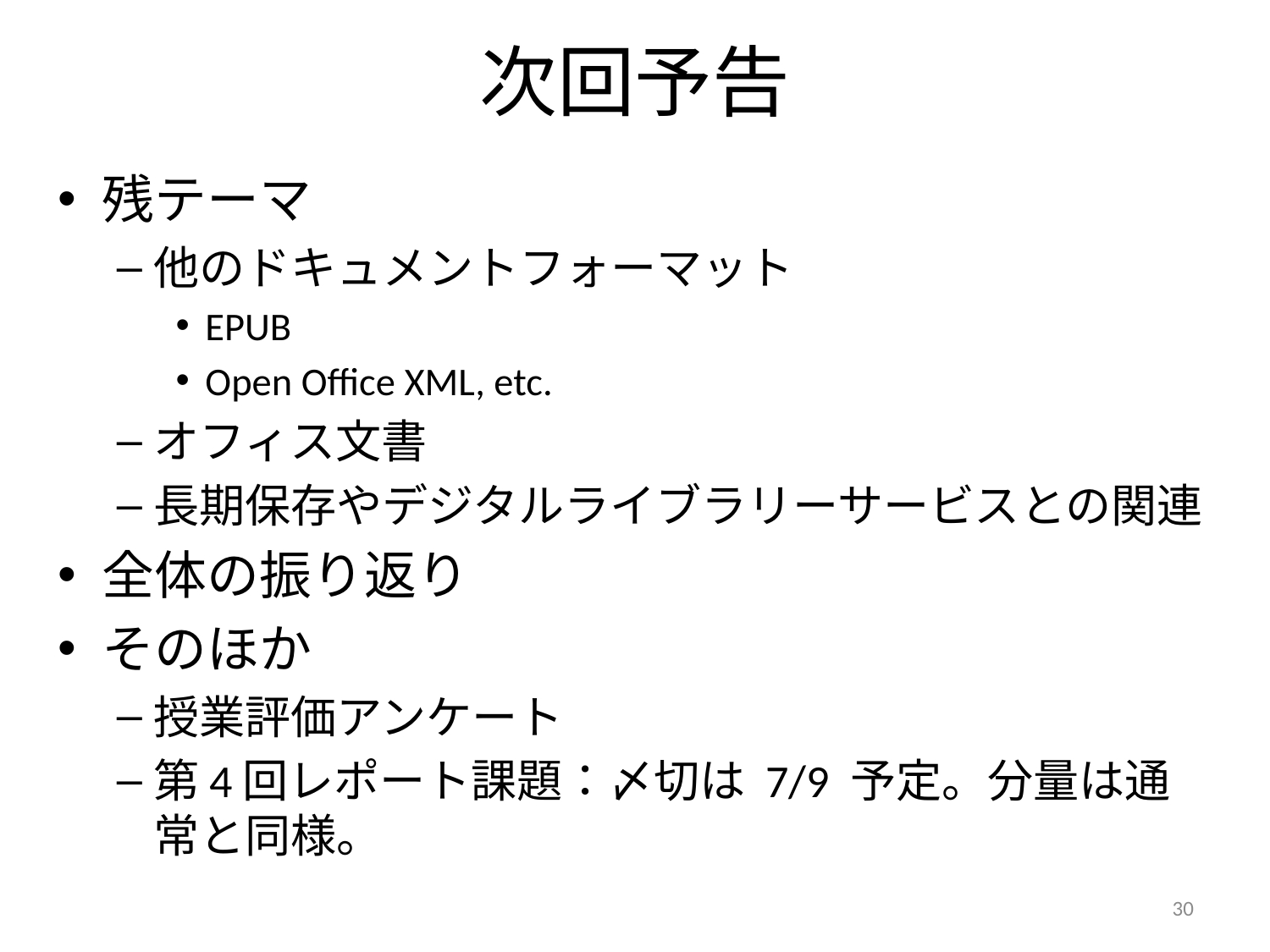

# 次回予告
残テーマ
他のドキュメントフォーマット
EPUB
Open Office XML, etc.
オフィス文書
長期保存やデジタルライブラリーサービスとの関連
全体の振り返り
そのほか
授業評価アンケート
第4回レポート課題：〆切は 7/9 予定。分量は通常と同様。
30